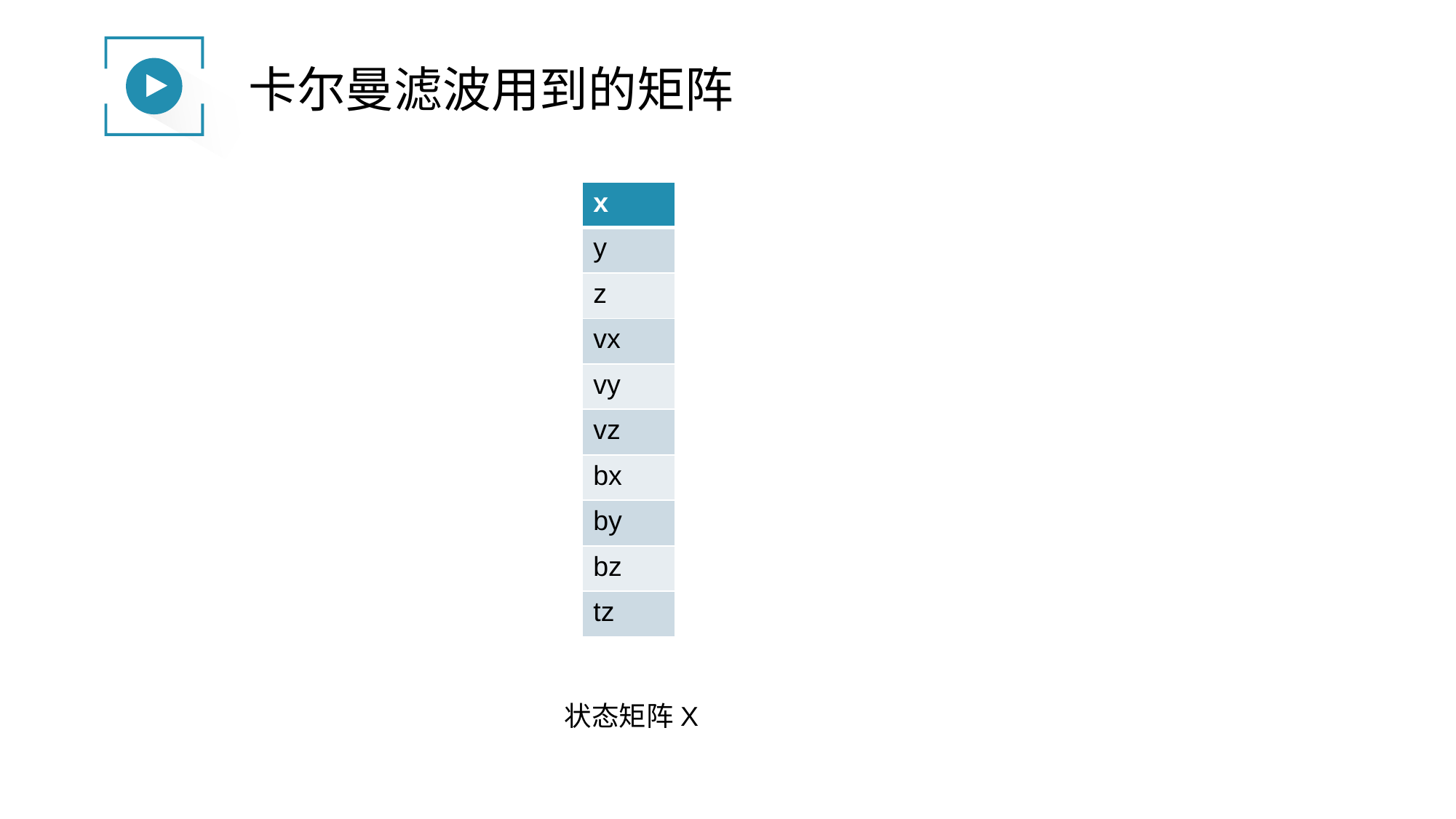

卡尔曼滤波用到的矩阵
| x |
| --- |
| y |
| z |
| vx |
| vy |
| vz |
| bx |
| by |
| bz |
| tz |
状态矩阵X